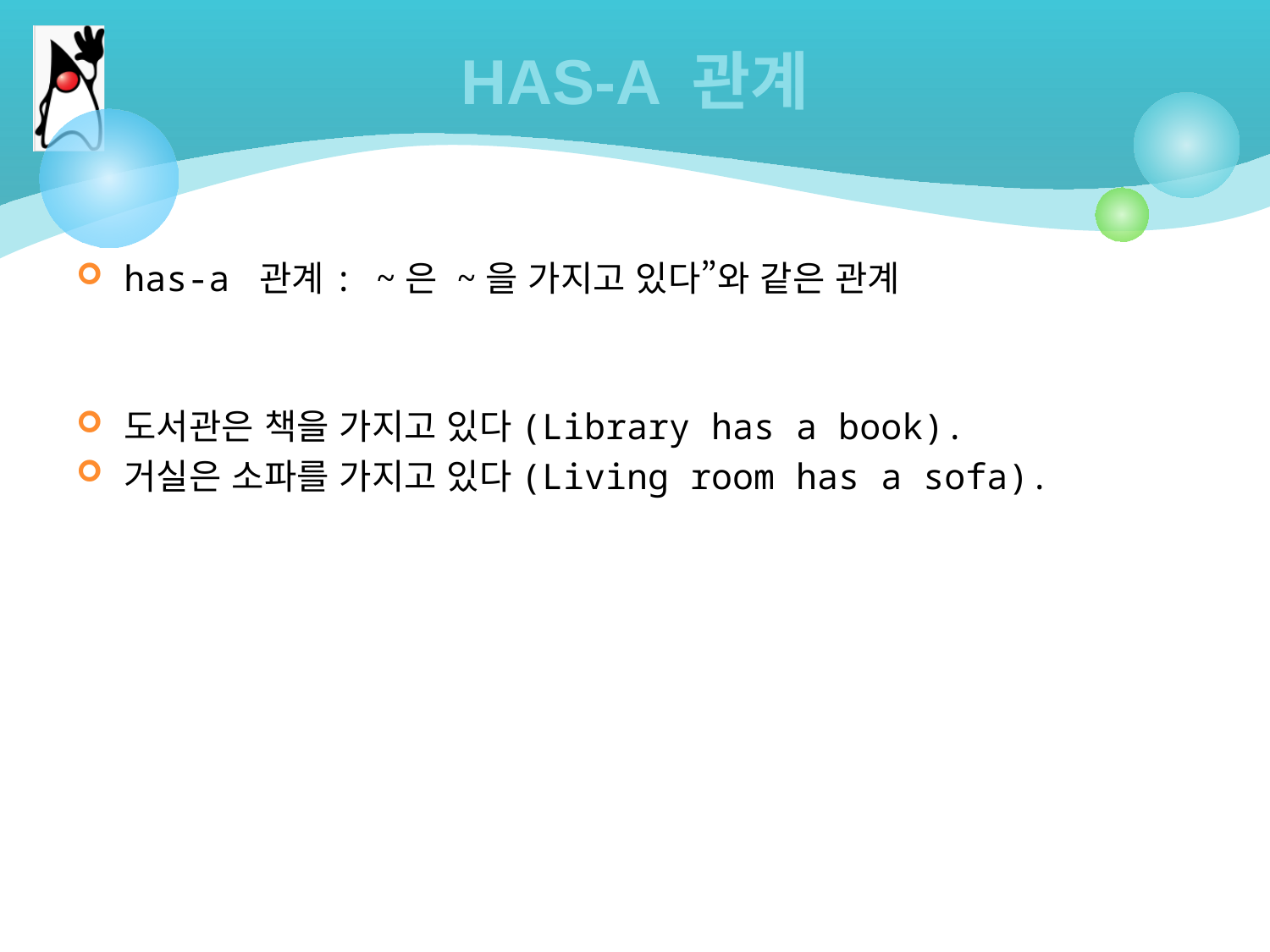

# HAS-A 관계
has-a 관계: ~은 ~을 가지고 있다”와 같은 관계

도서관은 책을 가지고 있다(Library has a book).
거실은 소파를 가지고 있다(Living room has a sofa).